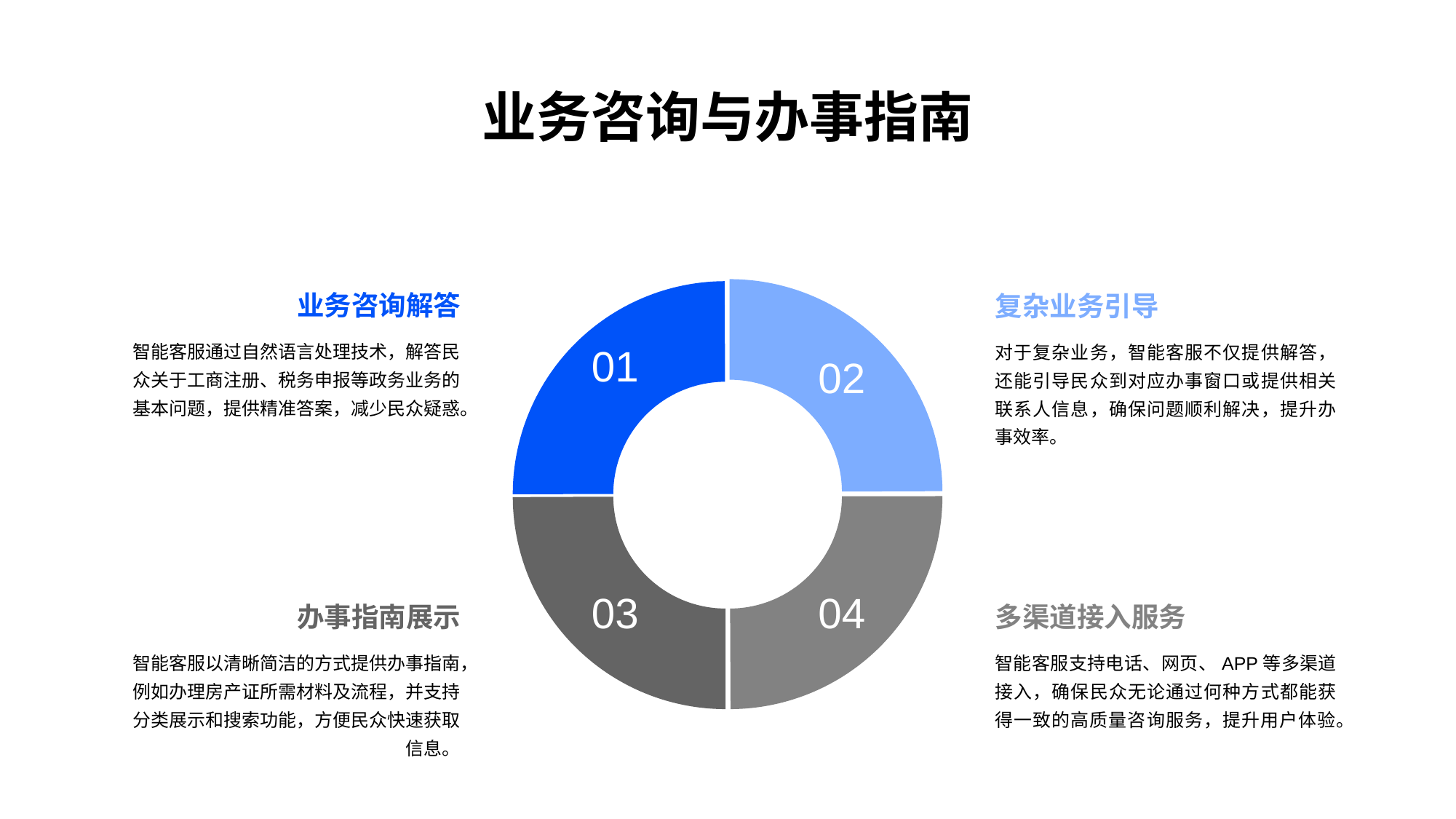

业务咨询与办事指南

业务咨询解答
智能客服通过自然语言处理技术，解答民众关于工商注册、税务申报等政务业务的基本问题，提供精准答案，减少民众疑惑。
复杂业务引导
对于复杂业务，智能客服不仅提供解答，还能引导民众到对应办事窗口或提供相关联系人信息，确保问题顺利解决，提升办事效率。
办事指南展示
智能客服以清晰简洁的方式提供办事指南，例如办理房产证所需材料及流程，并支持分类展示和搜索功能，方便民众快速获取信息。
多渠道接入服务
智能客服支持电话、网页、APP等多渠道接入，确保民众无论通过何种方式都能获得一致的高质量咨询服务，提升用户体验。

01
02
03
04